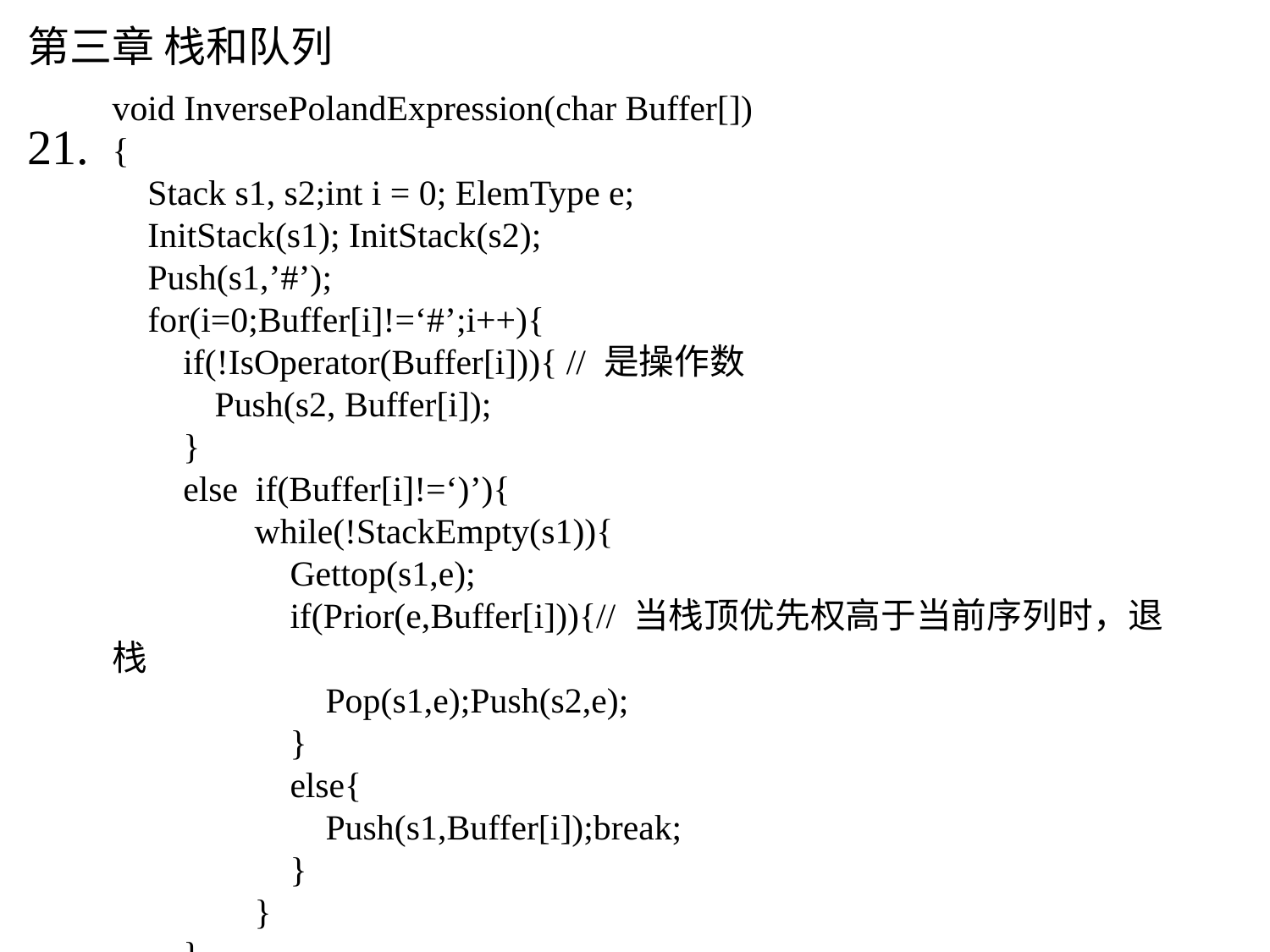

# 第三章 栈和队列
void InversePolandExpression(char Buffer[])
{
    Stack s1, s2;int i = 0; ElemType e;
    InitStack(s1); InitStack(s2);
    Push(s1,’#’);
    for(i=0;Buffer[i]!=‘#’;i++){
        if(!IsOperator(Buffer[i])){ // 是操作数
            Push(s2, Buffer[i]);
        }
        else  if(Buffer[i]!=‘)’){
                while(!StackEmpty(s1)){
                    Gettop(s1,e);
                    if(Prior(e,Buffer[i])){// 当栈顶优先权高于当前序列时，退栈
                        Pop(s1,e);Push(s2,e);
                    }
                    else{
                        Push(s1,Buffer[i]);break;
                    }
                }
        }

21.

        Pop(s,e);
        Buffer[j]=e;
        j++;
    }
    else{
        Push(s,Buffer[i]);
        i++;
        }
    }
}
    while(!StackEmpty(s)){
        Pop(s,e);
        Buffer[j]=e;
        j++;
        }
    }